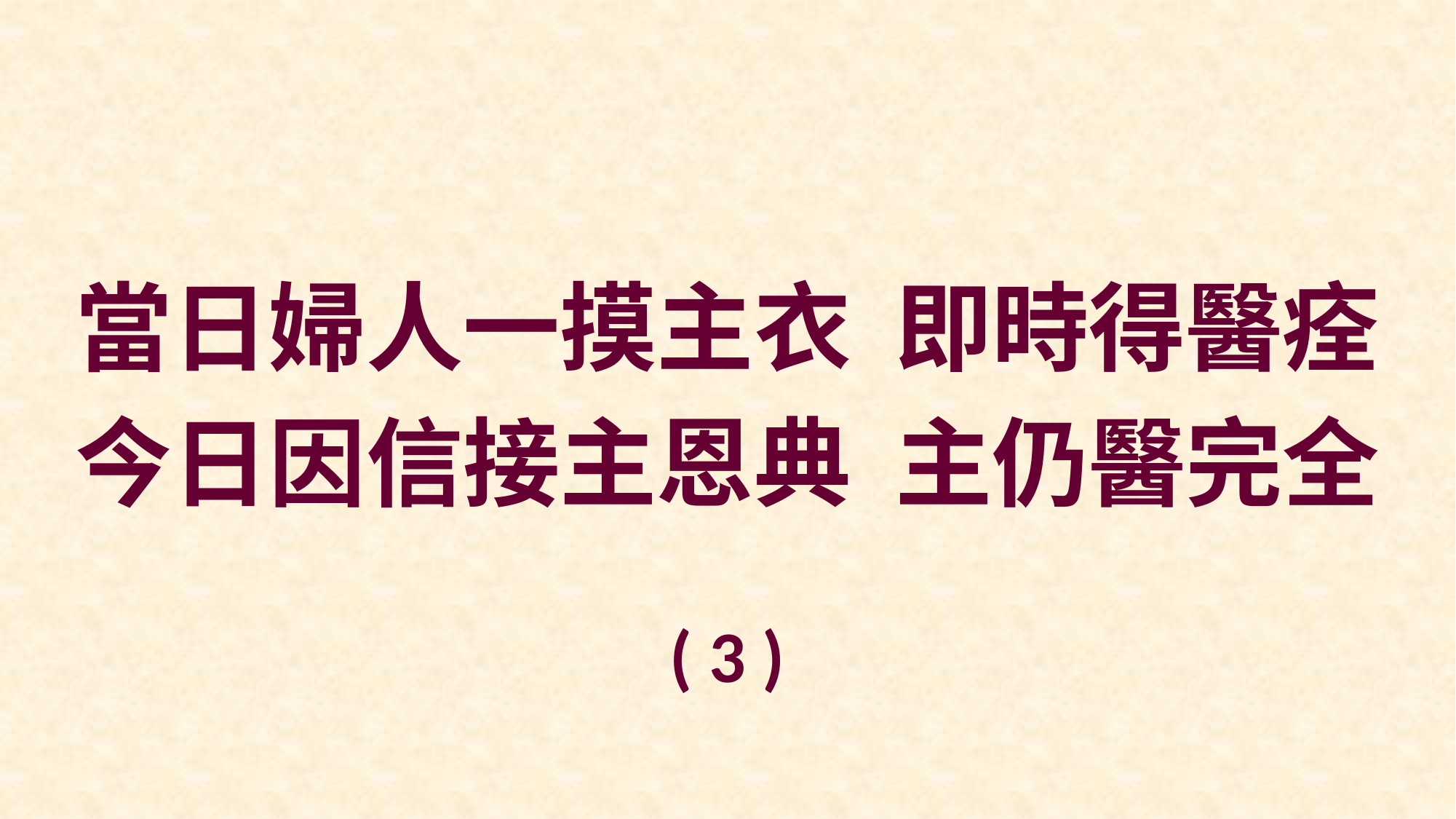

當日婦人一摸主衣  即時得醫痊
今日因信接主恩典  主仍醫完全
( 3 )